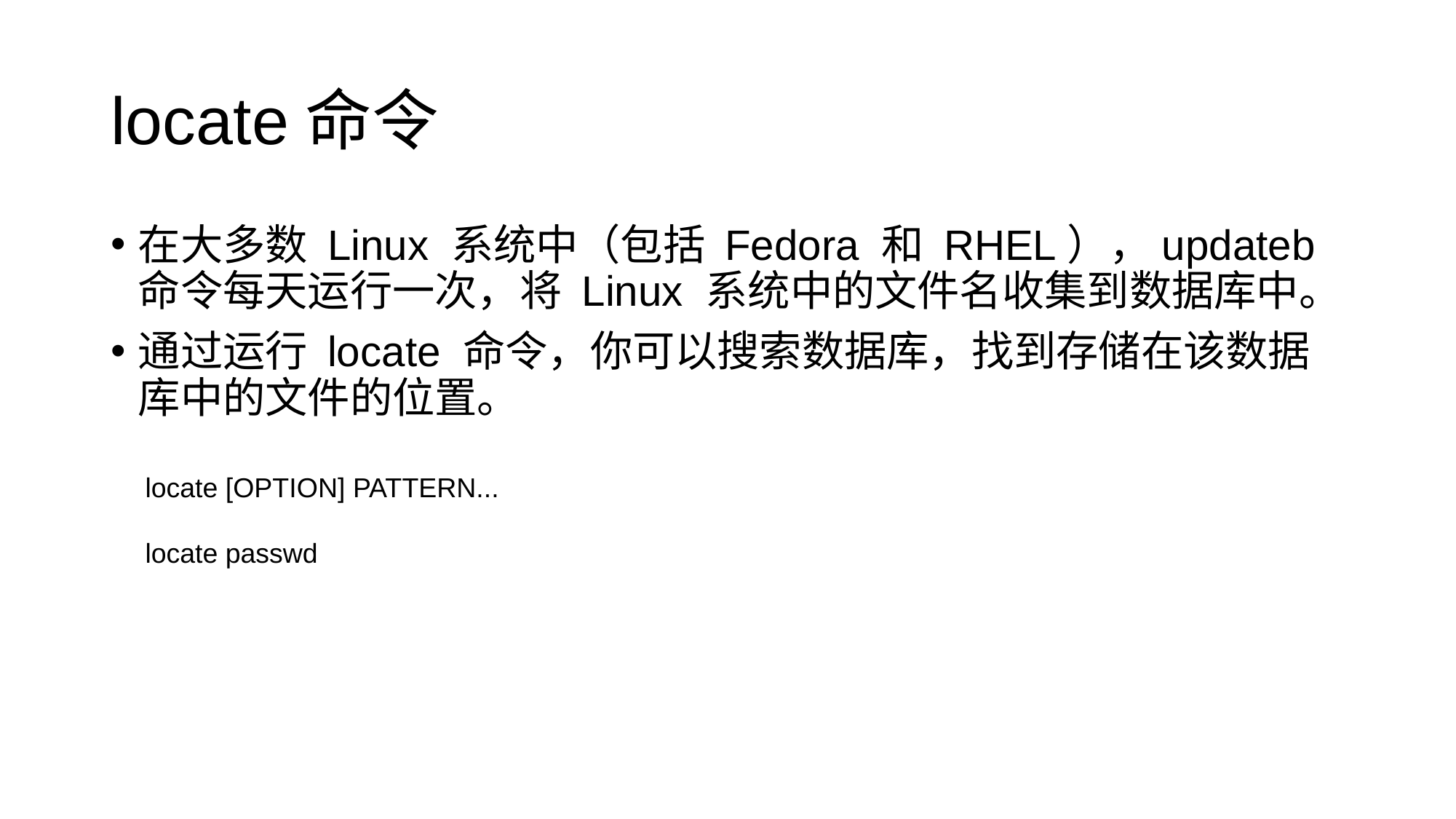

# locate命令
在大多数 Linux 系统中（包括 Fedora 和 RHEL），updateb 命令每天运行一次，将 Linux 系统中的文件名收集到数据库中。
通过运行 locate 命令，你可以搜索数据库，找到存储在该数据库中的文件的位置。
locate [OPTION] PATTERN...

locate passwd